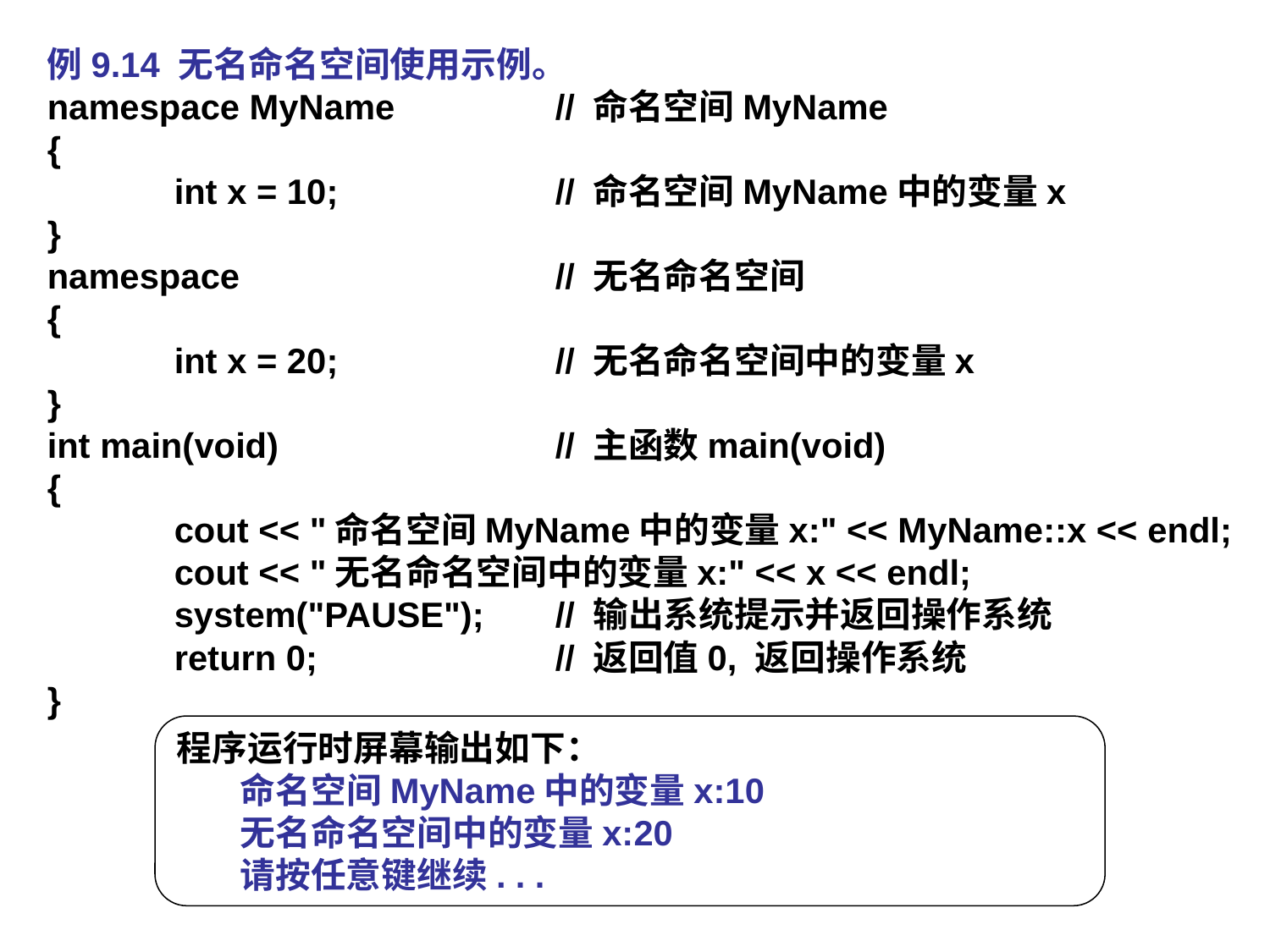

例9.14 无名命名空间使用示例。
namespace MyName		// 命名空间MyName
{
	int x = 10;		// 命名空间MyName中的变量x
}
namespace			// 无名命名空间
{
	int x = 20;		// 无名命名空间中的变量x
}
int main(void)			// 主函数main(void)
{
	cout << "命名空间MyName中的变量x:" << MyName::x << endl;
	cout << "无名命名空间中的变量x:" << x << endl;
	system("PAUSE");	// 输出系统提示并返回操作系统
	return 0;        		// 返回值0, 返回操作系统
}
程序运行时屏幕输出如下：
命名空间MyName中的变量x:10
无名命名空间中的变量x:20
请按任意键继续. . .